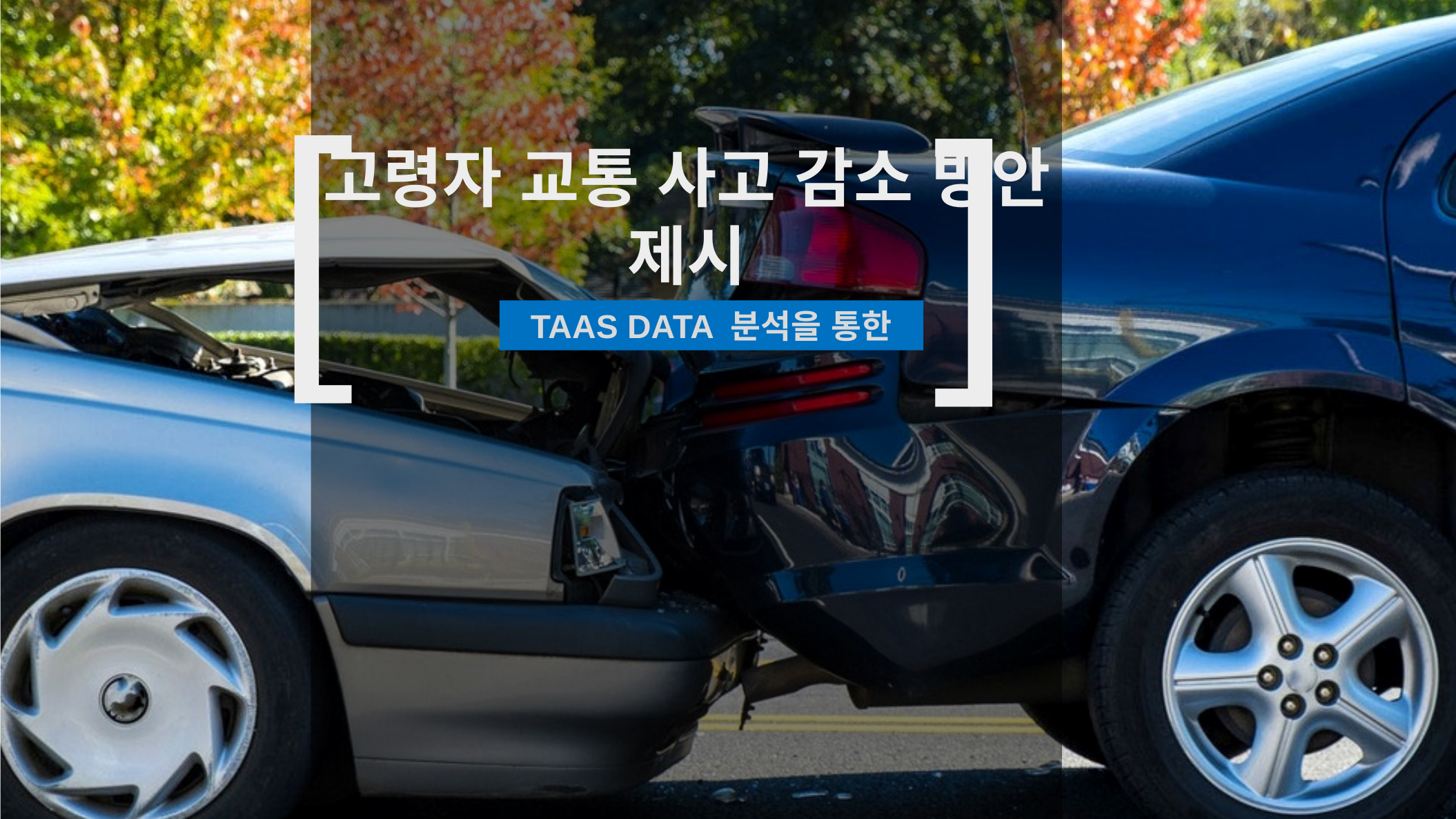

[
]
고령자 교통 사고 감소 방안 제시
TAAS DATA 분석을 통한